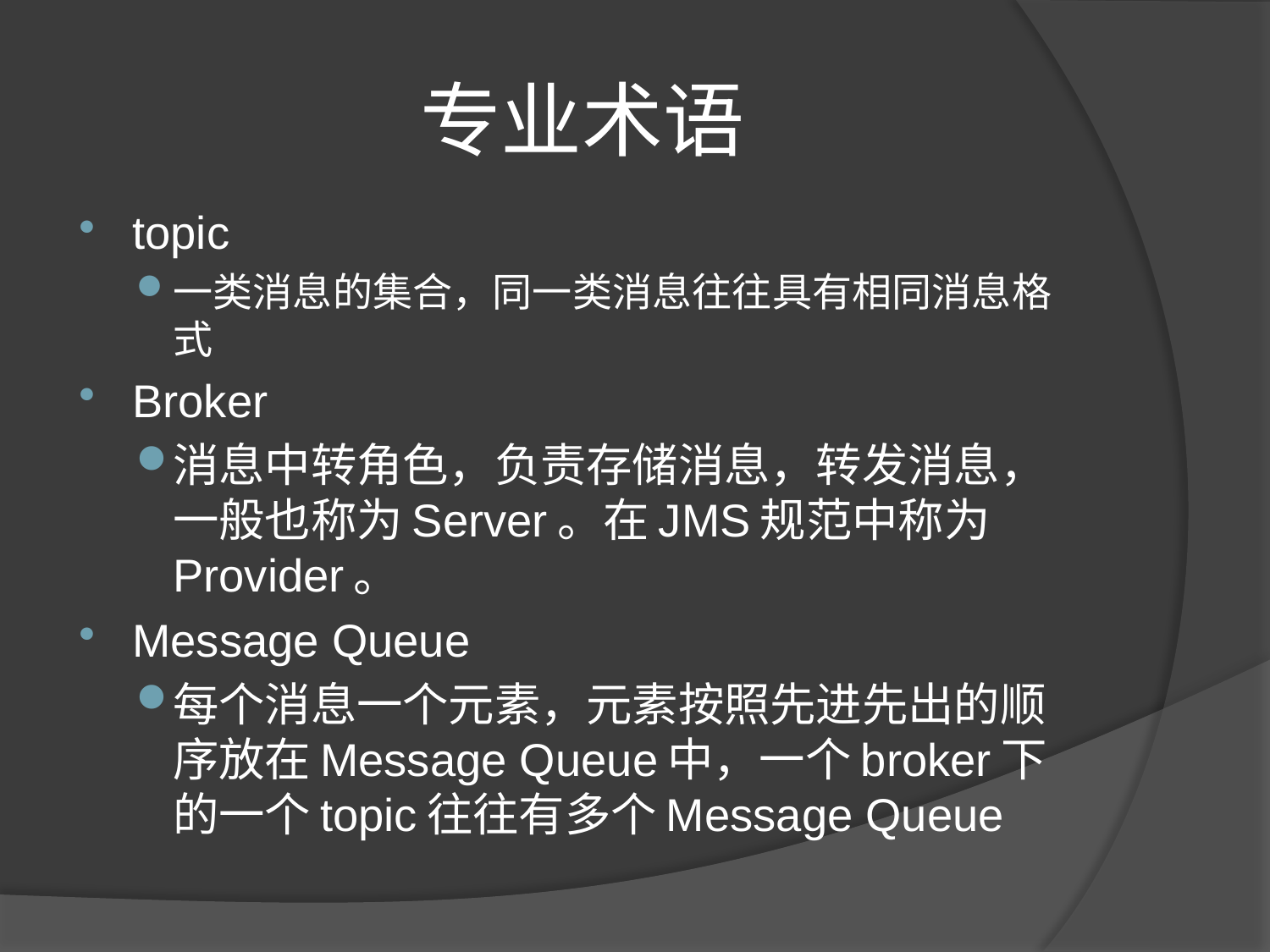

# 专业术语

topic
一类消息的集合，同一类消息往往具有相同消息格式
Broker
消息中转角色，负责存储消息，转发消息，一般也称为Server。在JMS规范中称为Provider。
Message Queue
每个消息一个元素，元素按照先进先出的顺序放在Message Queue中，一个broker下的一个topic往往有多个Message Queue